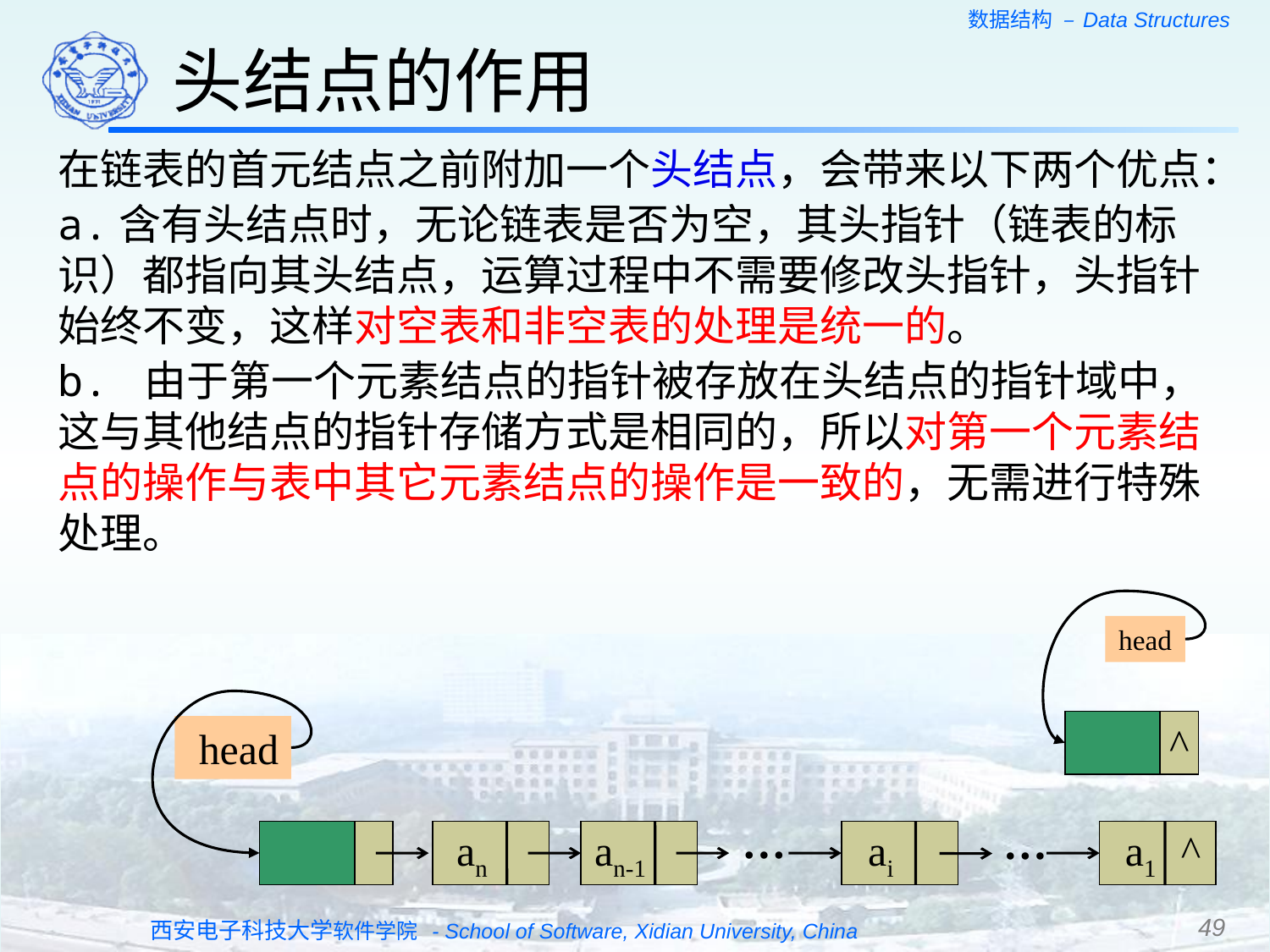

头结点的作用
在链表的首元结点之前附加一个头结点，会带来以下两个优点：
a.含有头结点时，无论链表是否为空，其头指针（链表的标识）都指向其头结点，运算过程中不需要修改头指针，头指针始终不变，这样对空表和非空表的处理是统一的。
b. 由于第一个元素结点的指针被存放在头结点的指针域中，这与其他结点的指针存储方式是相同的，所以对第一个元素结点的操作与表中其它元素结点的操作是一致的，无需进行特殊处理。

head

^
head
…
…

an

an-1

ai

 a1    ^

49